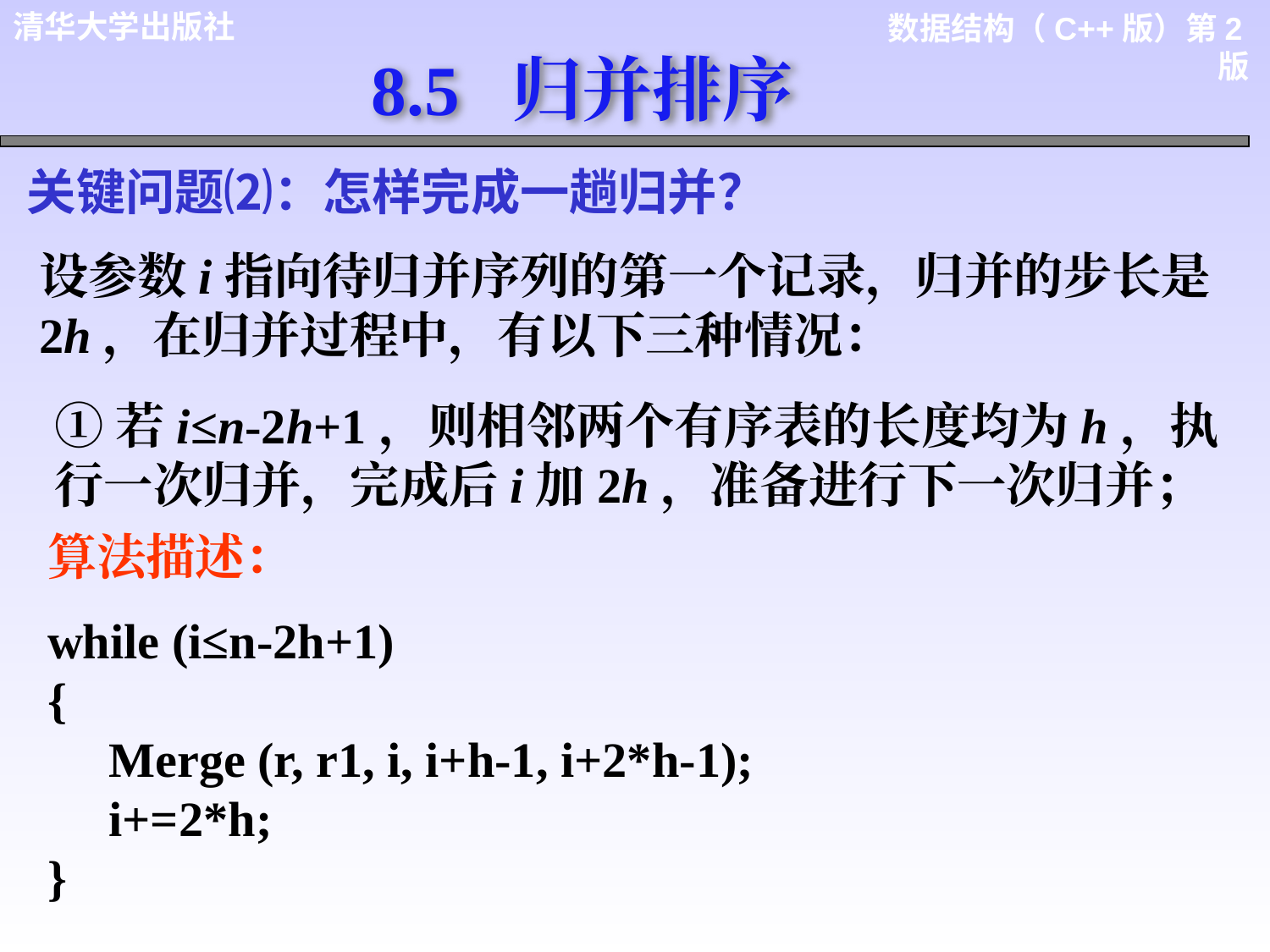

8.5  归并排序
关键问题⑵：怎样完成一趟归并？
设参数i指向待归并序列的第一个记录，归并的步长是2h，在归并过程中，有以下三种情况：
①若i≤n-2h+1，则相邻两个有序表的长度均为h，执行一次归并，完成后i加2h，准备进行下一次归并；
算法描述：
while (i≤n-2h+1)
{
     Merge (r, r1, i, i+h-1, i+2*h-1);
     i+=2*h;
}